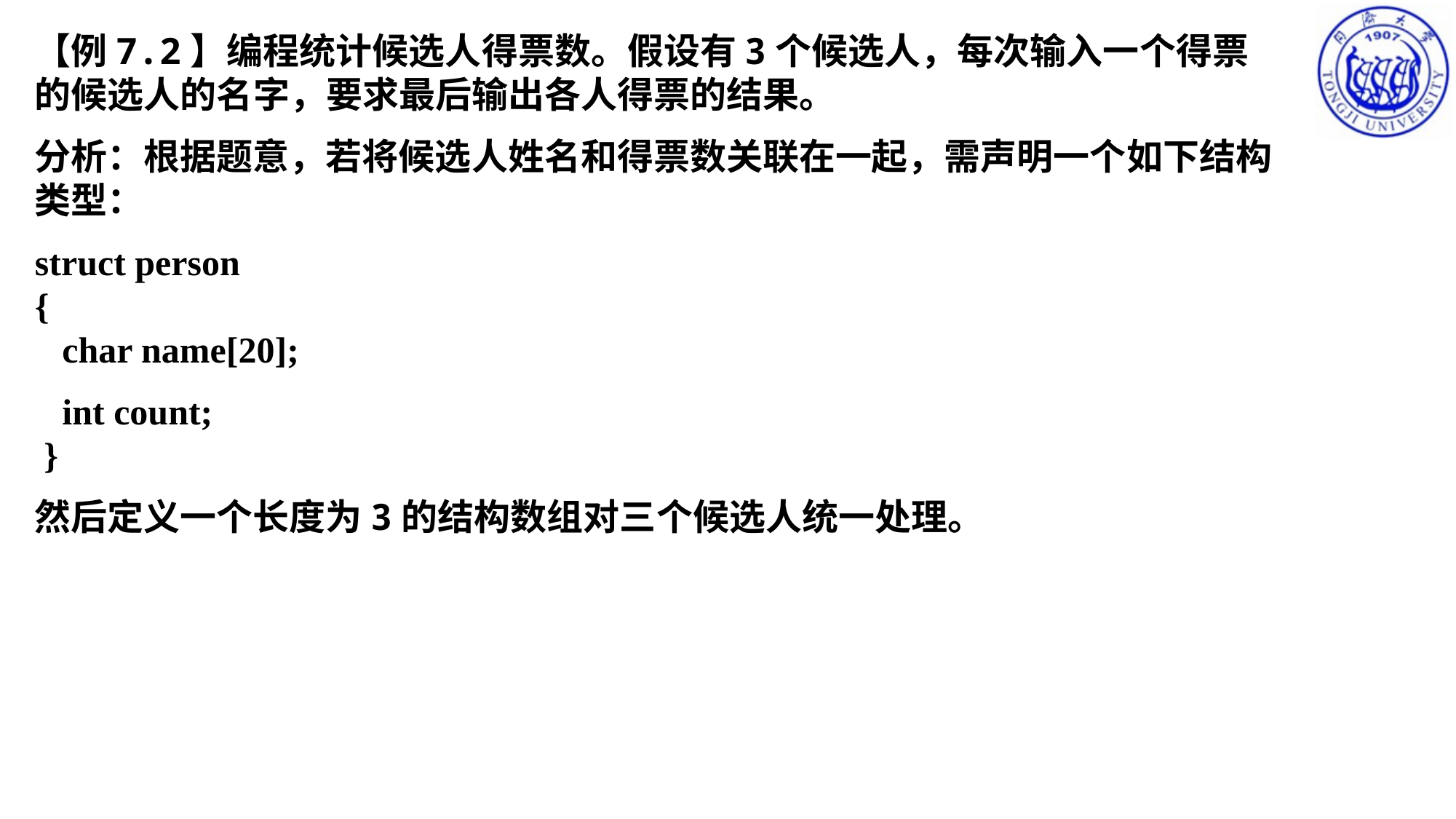

【例7.2】编程统计候选人得票数。假设有3个候选人，每次输入一个得票的候选人的名字，要求最后输出各人得票的结果。
分析：根据题意，若将候选人姓名和得票数关联在一起，需声明一个如下结构类型：
struct person
{
   char name[20];
   int count;
 }
然后定义一个长度为3的结构数组对三个候选人统一处理。